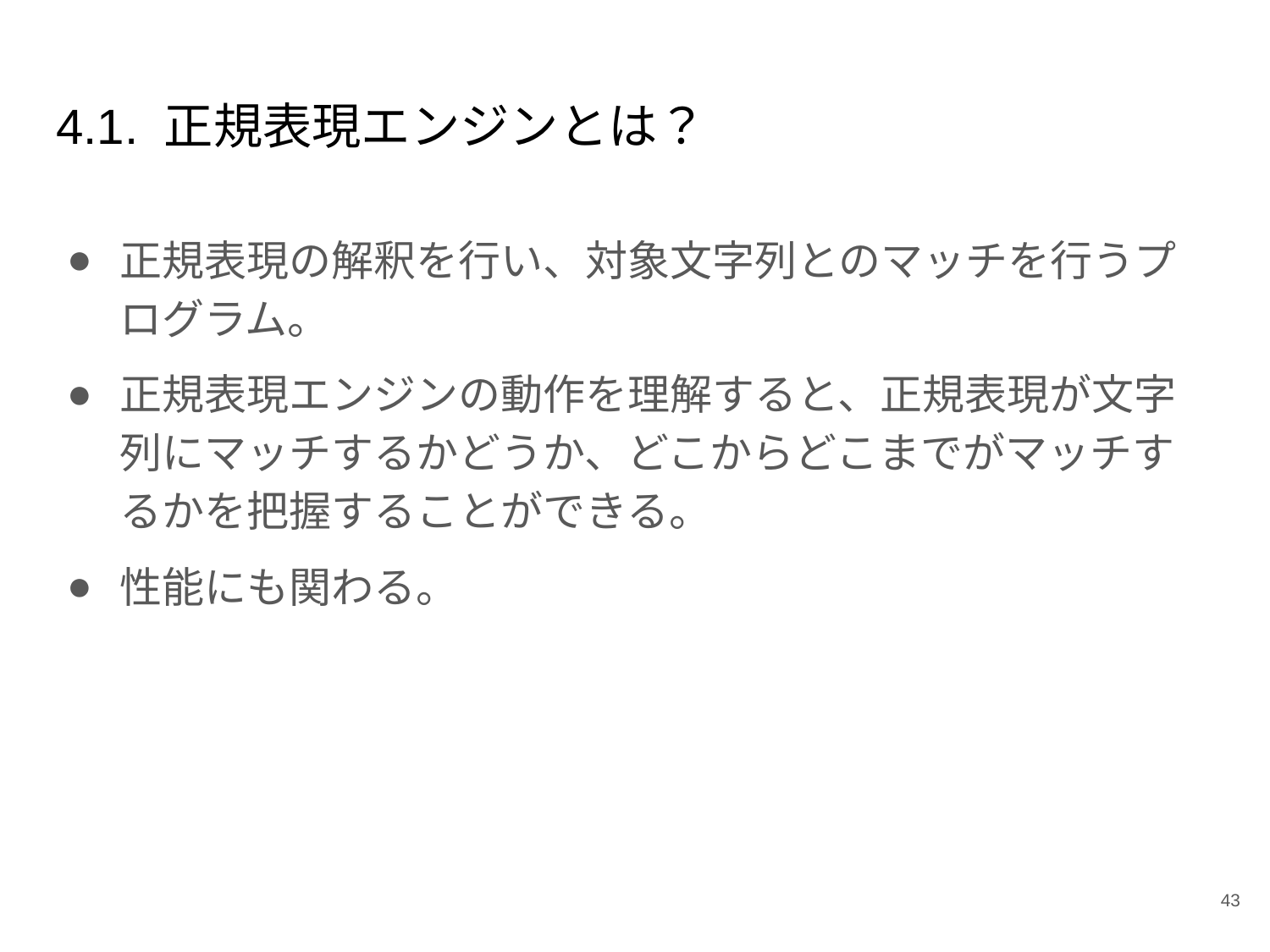

# 4.1. 正規表現エンジンとは？
正規表現の解釈を行い、対象文字列とのマッチを行うプログラム。
正規表現エンジンの動作を理解すると、正規表現が文字列にマッチするかどうか、どこからどこまでがマッチするかを把握することができる。
性能にも関わる。
43